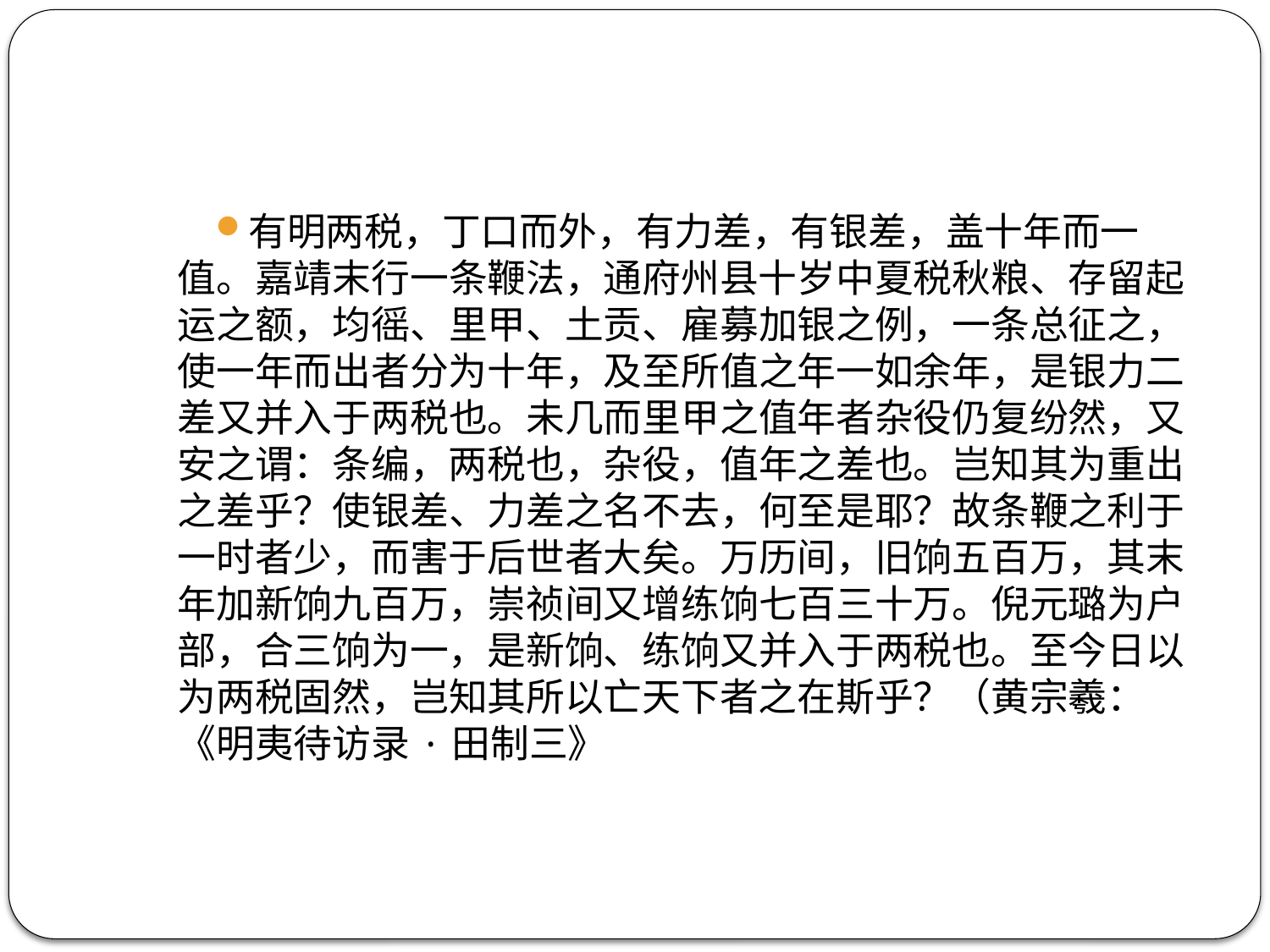

#
有明两税，丁口而外，有力差，有银差，盖十年而一值。嘉靖末行一条鞭法，通府州县十岁中夏税秋粮、存留起运之额，均徭、里甲、土贡、雇募加银之例，一条总征之，使一年而出者分为十年，及至所值之年一如余年，是银力二差又并入于两税也。未几而里甲之值年者杂役仍复纷然，又安之谓：条编，两税也，杂役，值年之差也。岂知其为重出之差乎？使银差、力差之名不去，何至是耶？故条鞭之利于一时者少，而害于后世者大矣。万历间，旧饷五百万，其末年加新饷九百万，崇祯间又增练饷七百三十万。倪元璐为户部，合三饷为一，是新饷、练饷又并入于两税也。至今日以为两税固然，岂知其所以亡天下者之在斯乎？（黄宗羲：《明夷待访录·田制三》